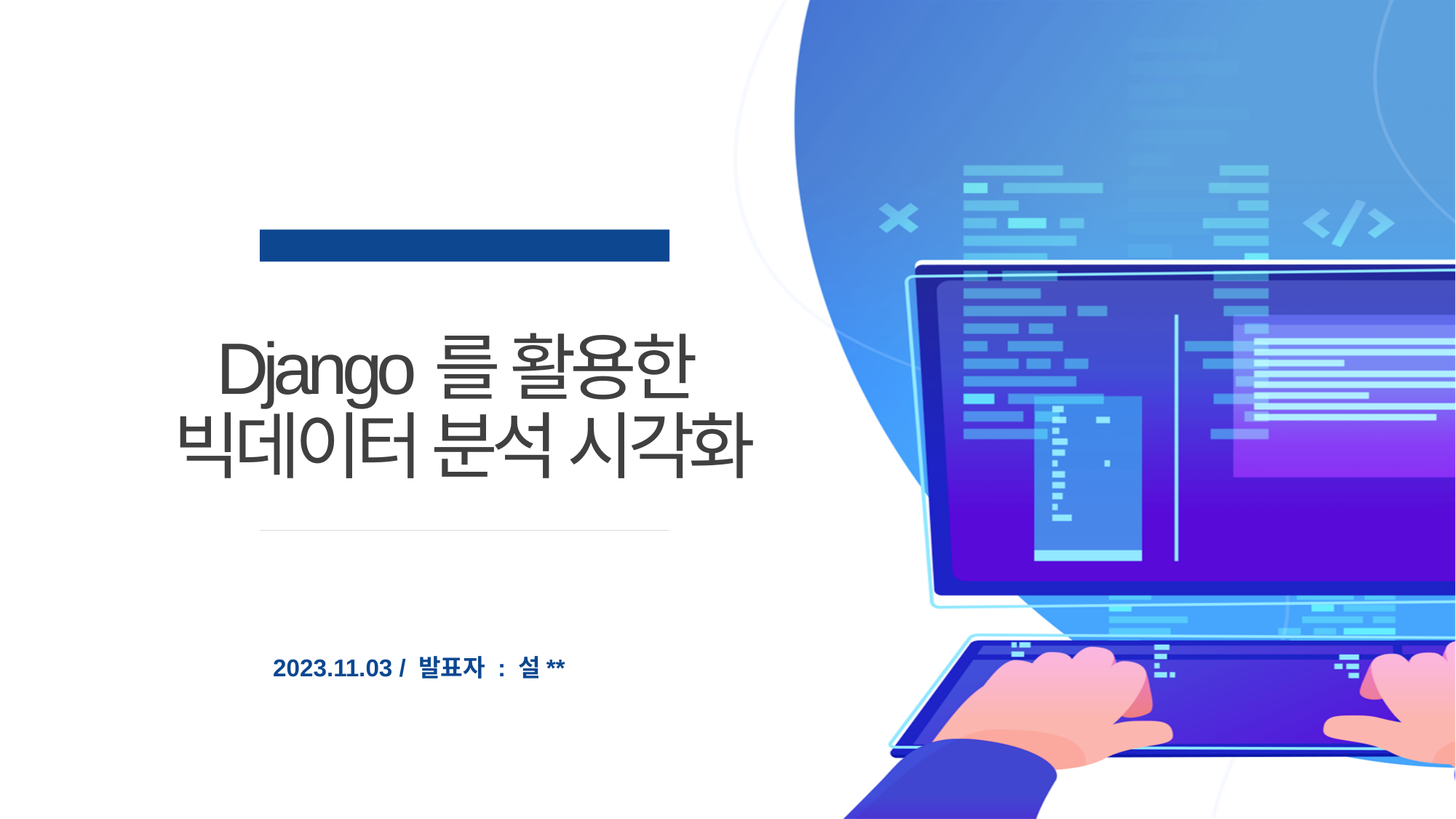

프로그래밍 Django
Django를 활용한
빅데이터 분석 시각화
2023.11.03 / 발표자 : 설**